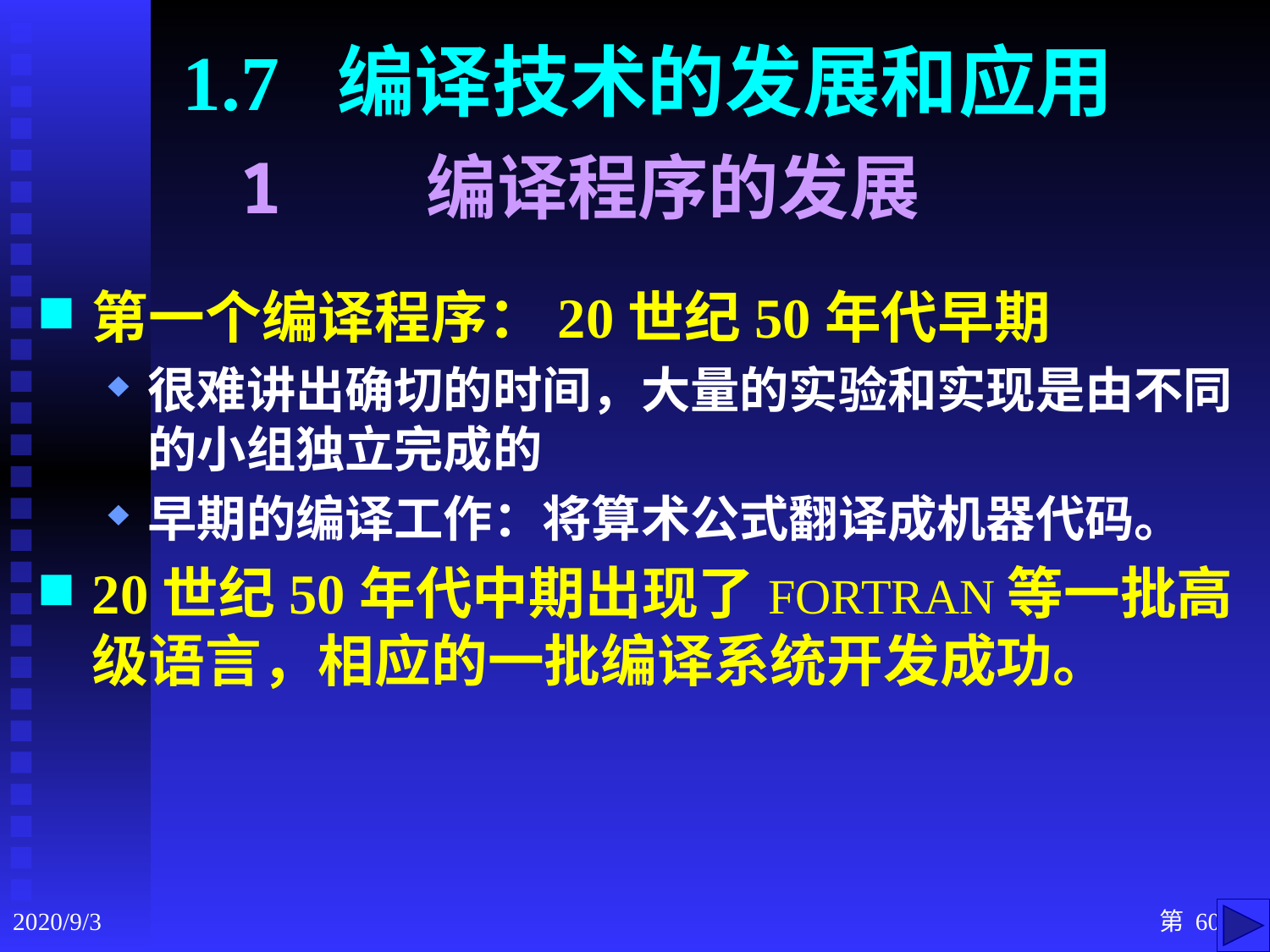

# 1.7  编译技术的发展和应用
 1   编译程序的发展
第一个编译程序：20世纪50年代早期
很难讲出确切的时间，大量的实验和实现是由不同的小组独立完成的
早期的编译工作：将算术公式翻译成机器代码。
20世纪50年代中期出现了FORTRAN等一批高级语言，相应的一批编译系统开发成功。
2020/9/3
第 60 页